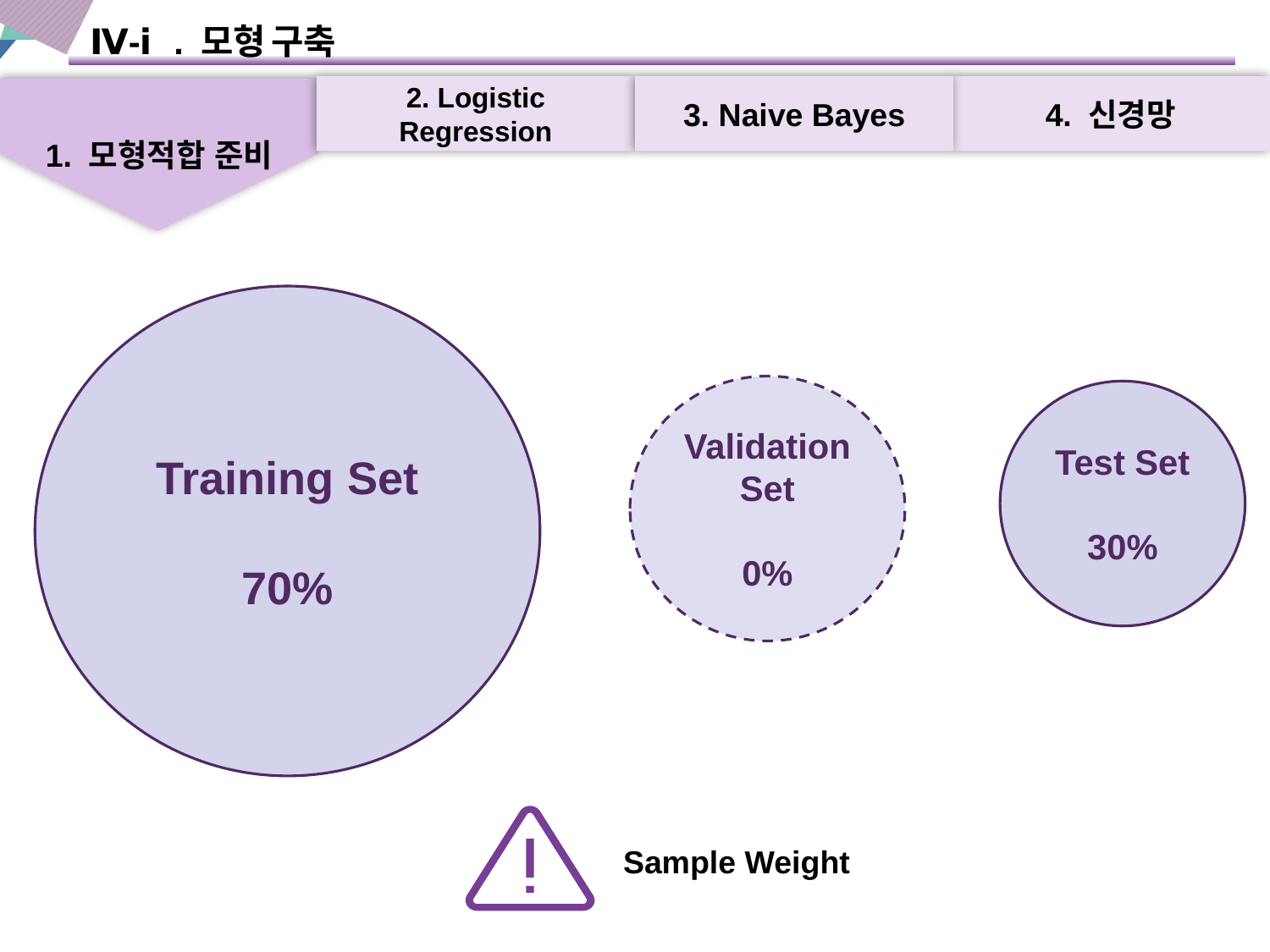

Ⅳ-ⅰ. 모형 구축
2. Logistic Regression
3. Naive Bayes
4. 신경망
1. 모형적합 준비
Training Set

70%
Validation Set

0%
Test Set

30%

Sample Weight